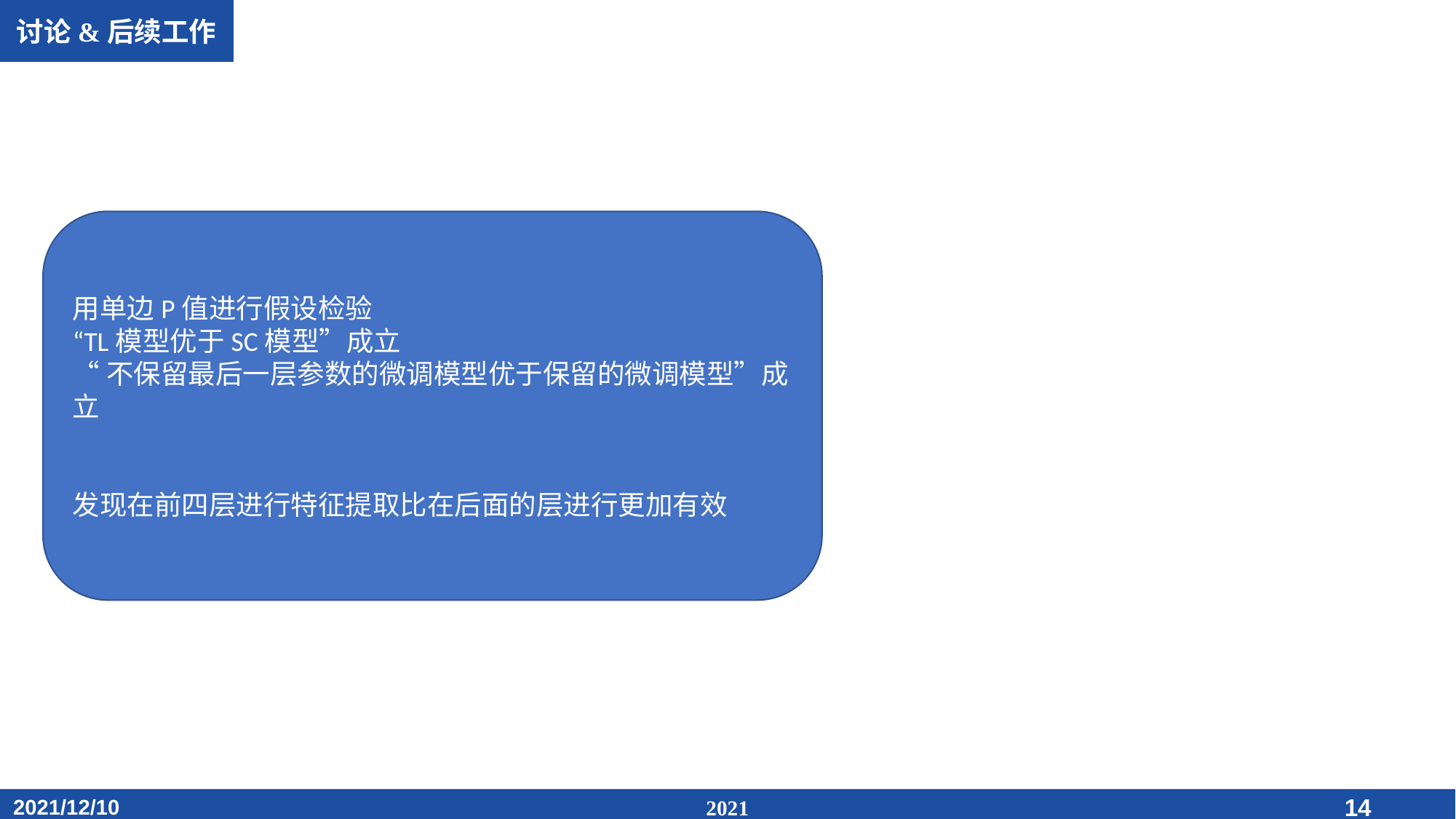

讨论&后续工作
用单边P值进行假设检验
“TL模型优于SC模型”成立
“不保留最后一层参数的微调模型优于保留的微调模型”成立

发现在前四层进行特征提取比在后面的层进行更加有效